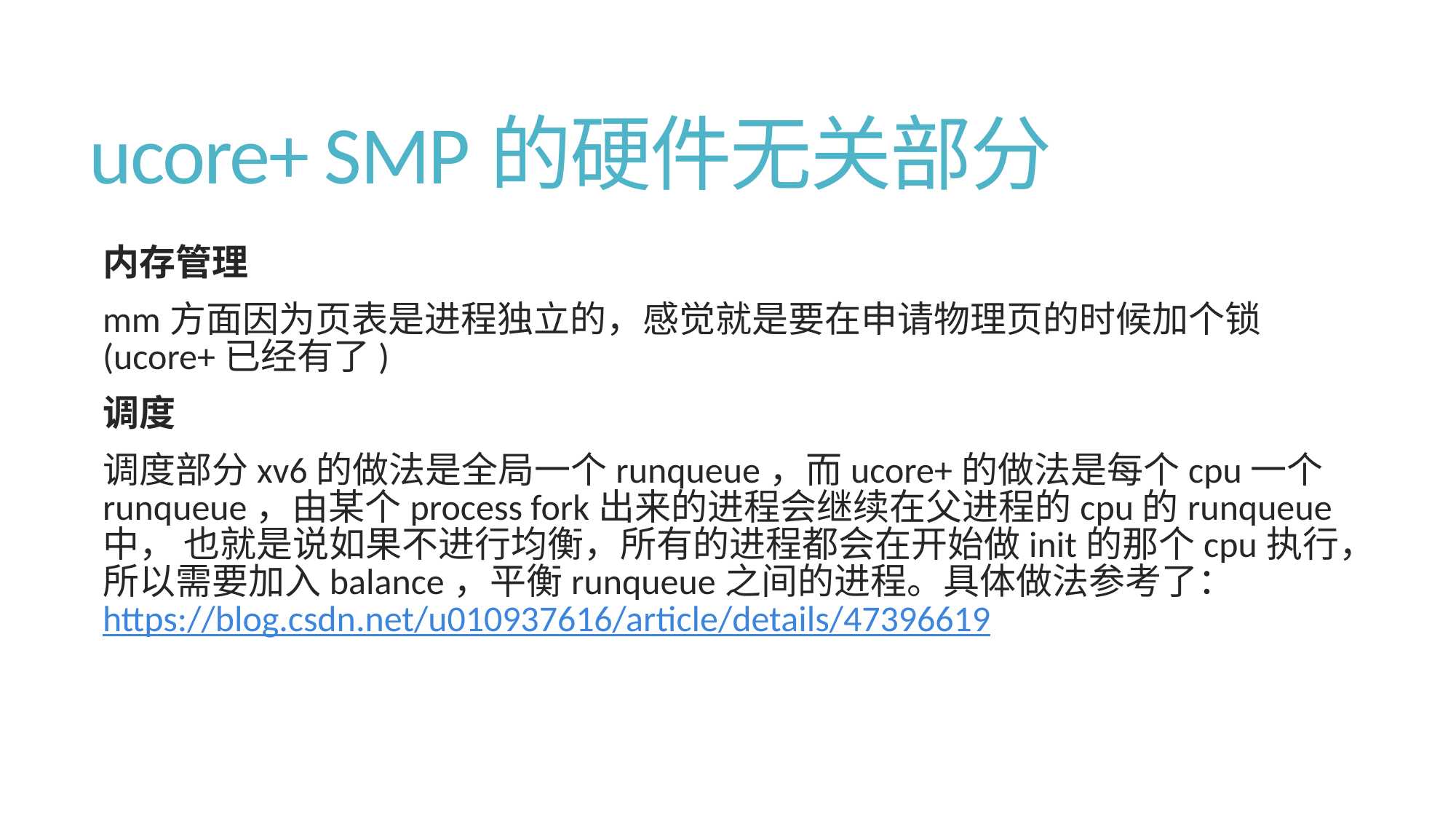

# ucore+ SMP的硬件无关部分
内存管理
mm方面因为页表是进程独立的，感觉就是要在申请物理页的时候加个锁(ucore+已经有了)
调度
调度部分xv6的做法是全局一个runqueue，而ucore+的做法是每个cpu一个runqueue，由某个process fork出来的进程会继续在父进程的cpu的runqueue中， 也就是说如果不进行均衡，所有的进程都会在开始做init的那个cpu执行，所以需要加入balance，平衡runqueue之间的进程。具体做法参考了：https://blog.csdn.net/u010937616/article/details/47396619